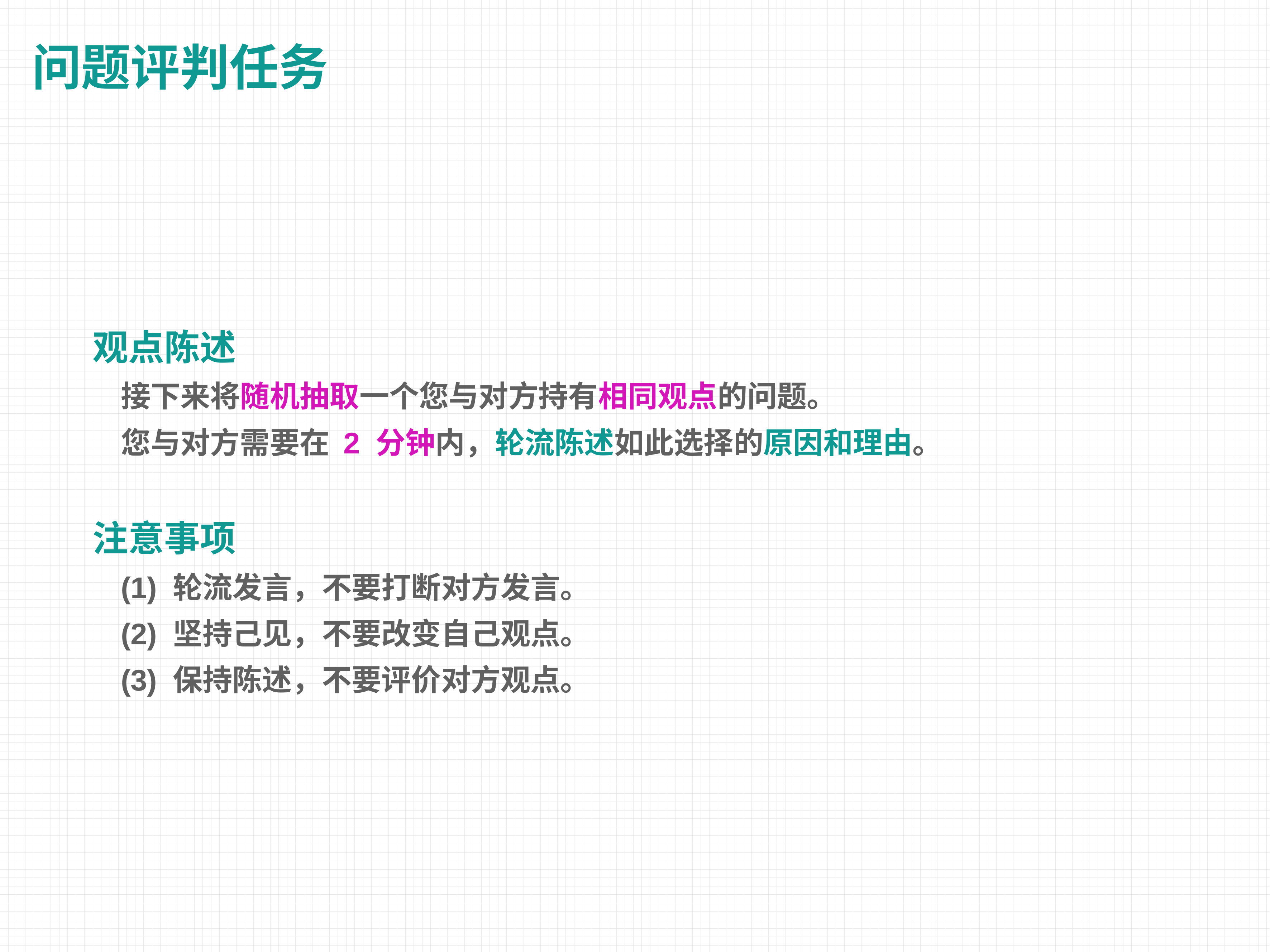

# 问题评判任务
观点陈述
接下来将随机抽取一个您与对方持有相同观点的问题。
您与对方需要在 2 分钟内，轮流陈述如此选择的原因和理由。

注意事项
(1) 轮流发言，不要打断对方发言。
(2) 坚持己见，不要改变自己观点。
(3) 保持陈述，不要评价对方观点。